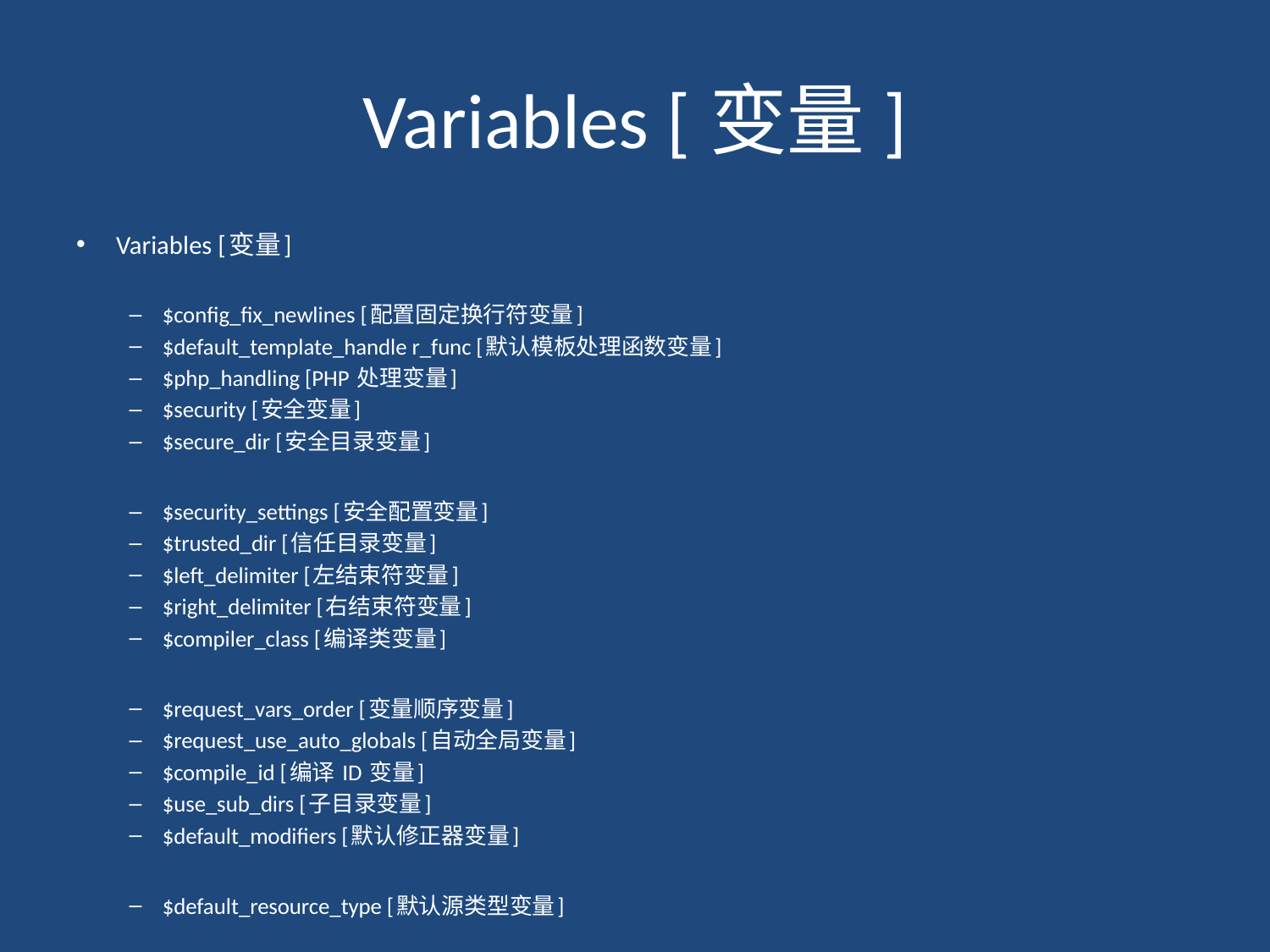

# Variables [变量]
Variables [变量]

$config_fix_newlines [配置固定换行符变量]
$default_template_handle r_func [默认模板处理函数变量]
$php_handling [PHP 处理变量]
$security [安全变量]
$secure_dir [安全目录变量]

$security_settings [安全配置变量]
$trusted_dir [信任目录变量]
$left_delimiter [左结束符变量]
$right_delimiter [右结束符变量]
$compiler_class [编译类变量]

$request_vars_order [变量顺序变量]
$request_use_auto_globals [自动全局变量]
$compile_id [编译 ID 变量]
$use_sub_dirs [子目录变量]
$default_modifiers [默认修正器变量]

$default_resource_type [默认源类型变量]